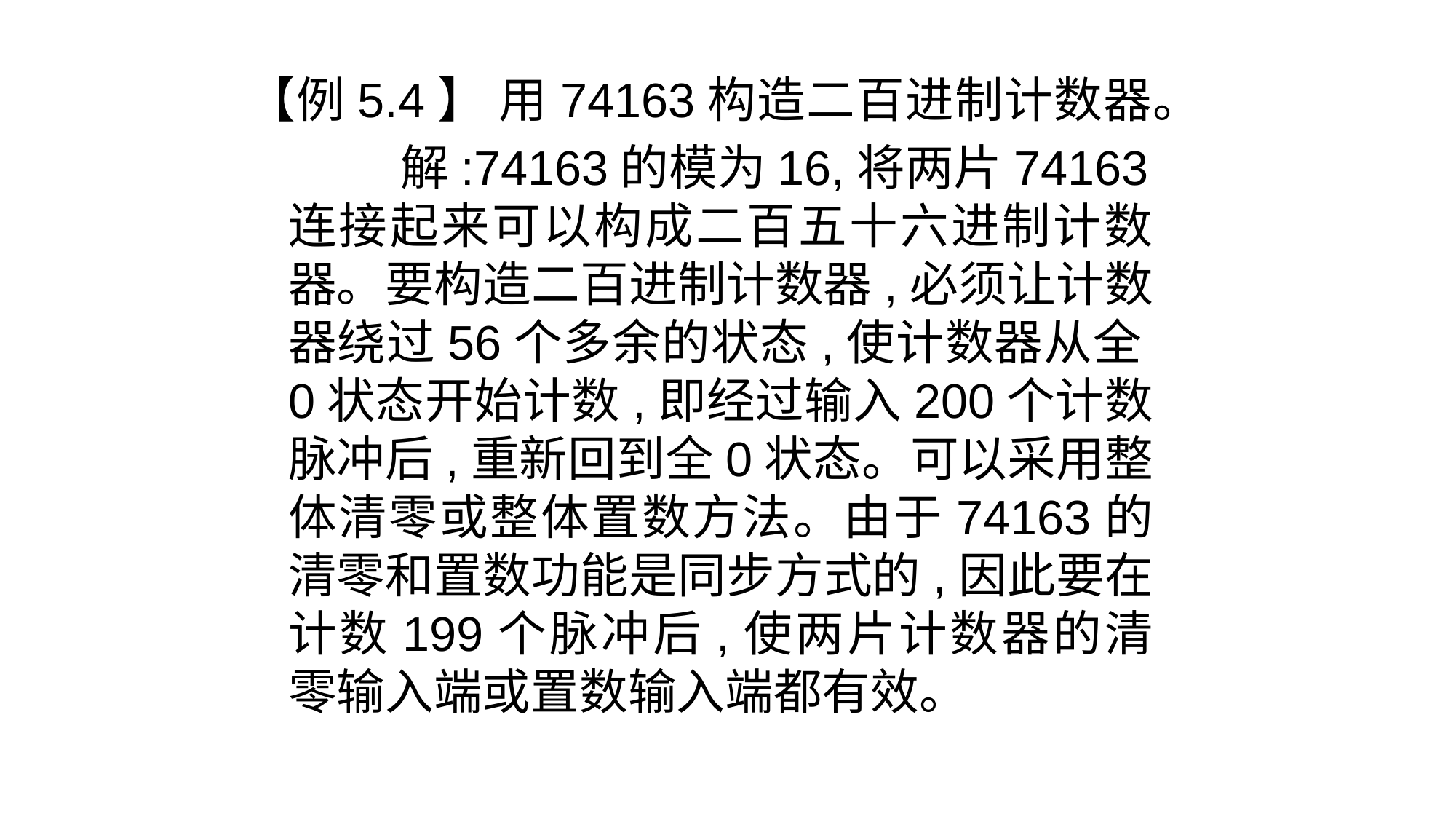

【例5.4】 用74163构造二百进制计数器。
             解:74163的模为16,将两片74163连接起来可以构成二百五十六进制计数器。要构造二百进制计数器,必须让计数器绕过56个多余的状态,使计数器从全0状态开始计数,即经过输入200个计数脉冲后,重新回到全0状态。可以采用整体清零或整体置数方法。由于74163的清零和置数功能是同步方式的,因此要在计数199个脉冲后,使两片计数器的清零输入端或置数输入端都有效。